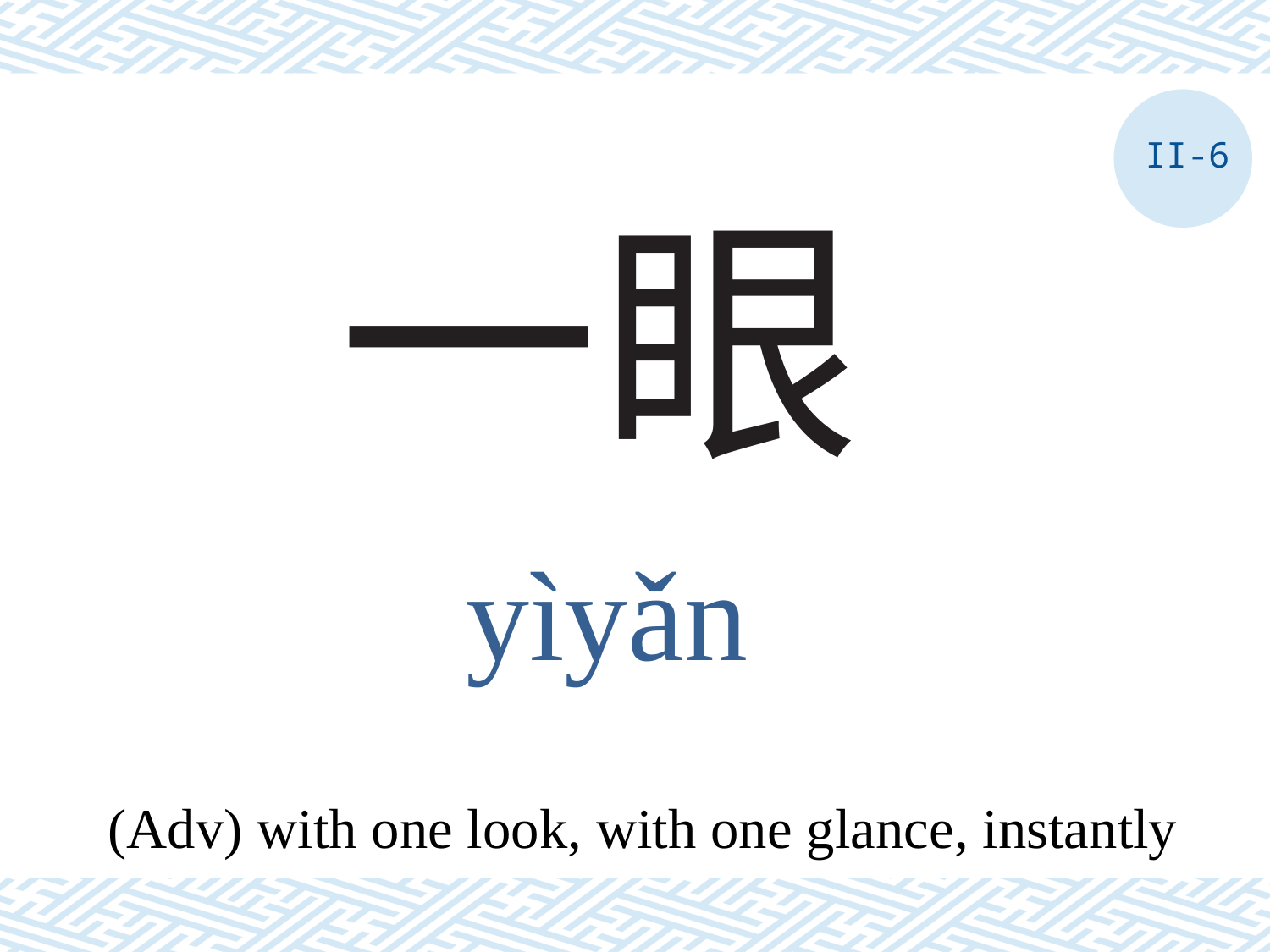

II-6

# 一眼
yìyǎn
(Adv) with one look, with one glance, instantly